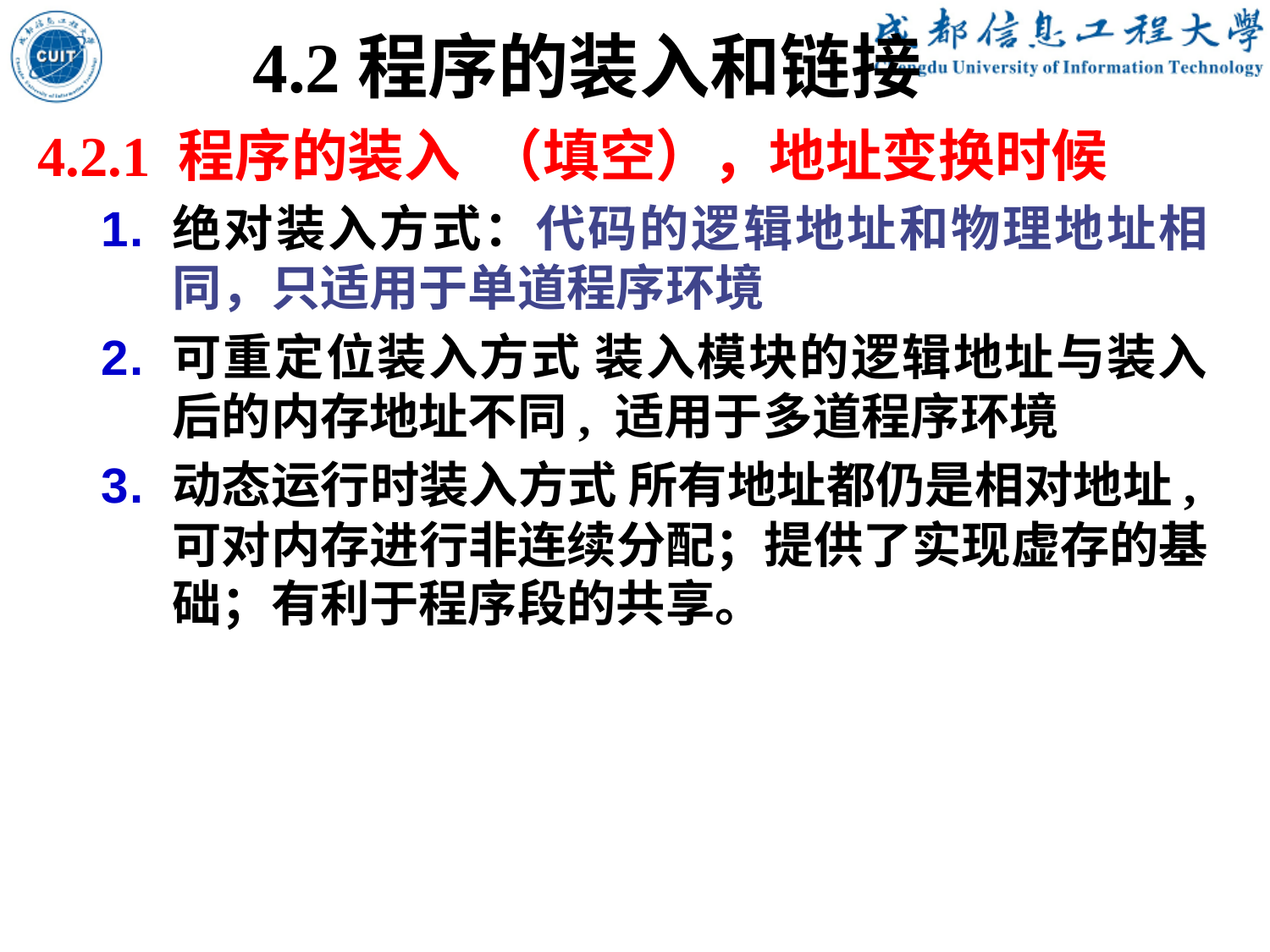

4.2程序的装入和链接
4.2.1 程序的装入  （填空），地址变换时候
绝对装入方式：代码的逻辑地址和物理地址相同，只适用于单道程序环境
可重定位装入方式 装入模块的逻辑地址与装入后的内存地址不同, 适用于多道程序环境
动态运行时装入方式 所有地址都仍是相对地址,可对内存进行非连续分配；提供了实现虚存的基础；有利于程序段的共享。